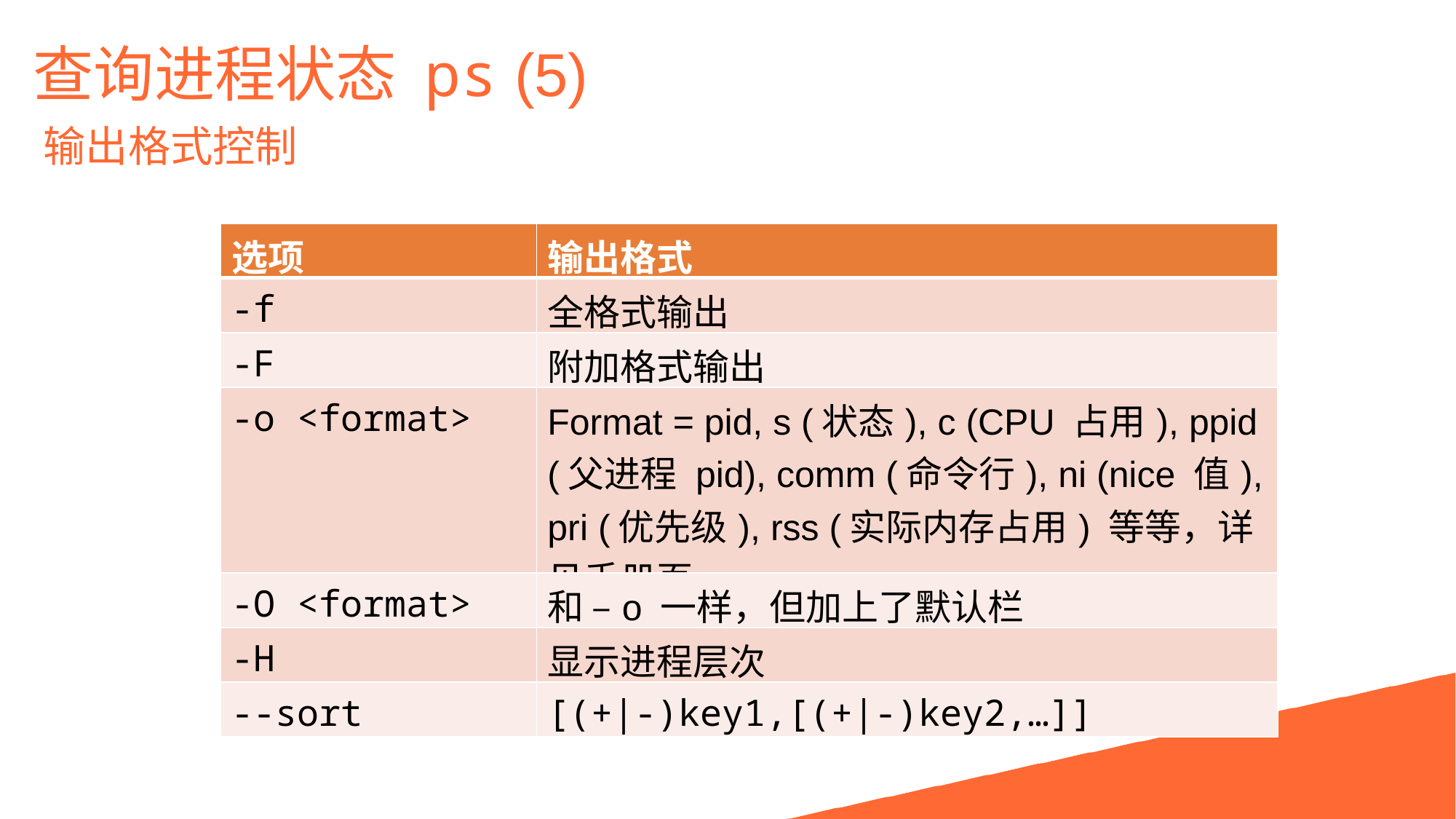

查询进程状态 ps (5)
输出格式控制
| 选项 | 输出格式 |
| --- | --- |
| -f | 全格式输出 |
| -F | 附加格式输出 |
| -o <format> | Format = pid, s (状态), c (CPU 占用), ppid (父进程 pid), comm (命令行), ni (nice 值), pri (优先级), rss (实际内存占用) 等等，详见手册页 |
| -O <format> | 和 –o 一样，但加上了默认栏 |
| -H | 显示进程层次 |
| --sort | [(+|-)key1,[(+|-)key2,…]] |